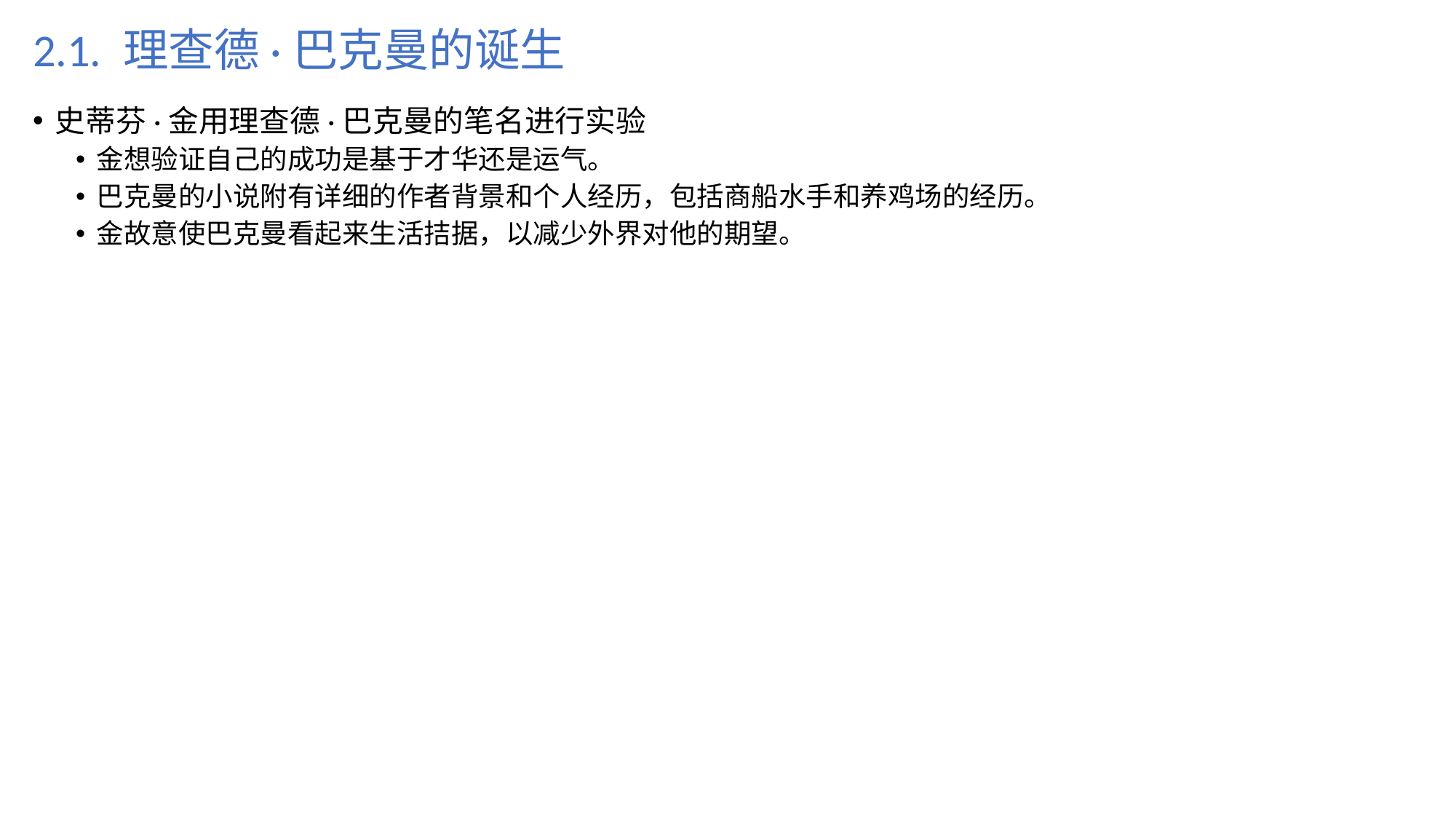

# 2.1. 理查德·巴克曼的诞生
史蒂芬·金用理查德·巴克曼的笔名进行实验
金想验证自己的成功是基于才华还是运气。
巴克曼的小说附有详细的作者背景和个人经历，包括商船水手和养鸡场的经历。
金故意使巴克曼看起来生活拮据，以减少外界对他的期望。